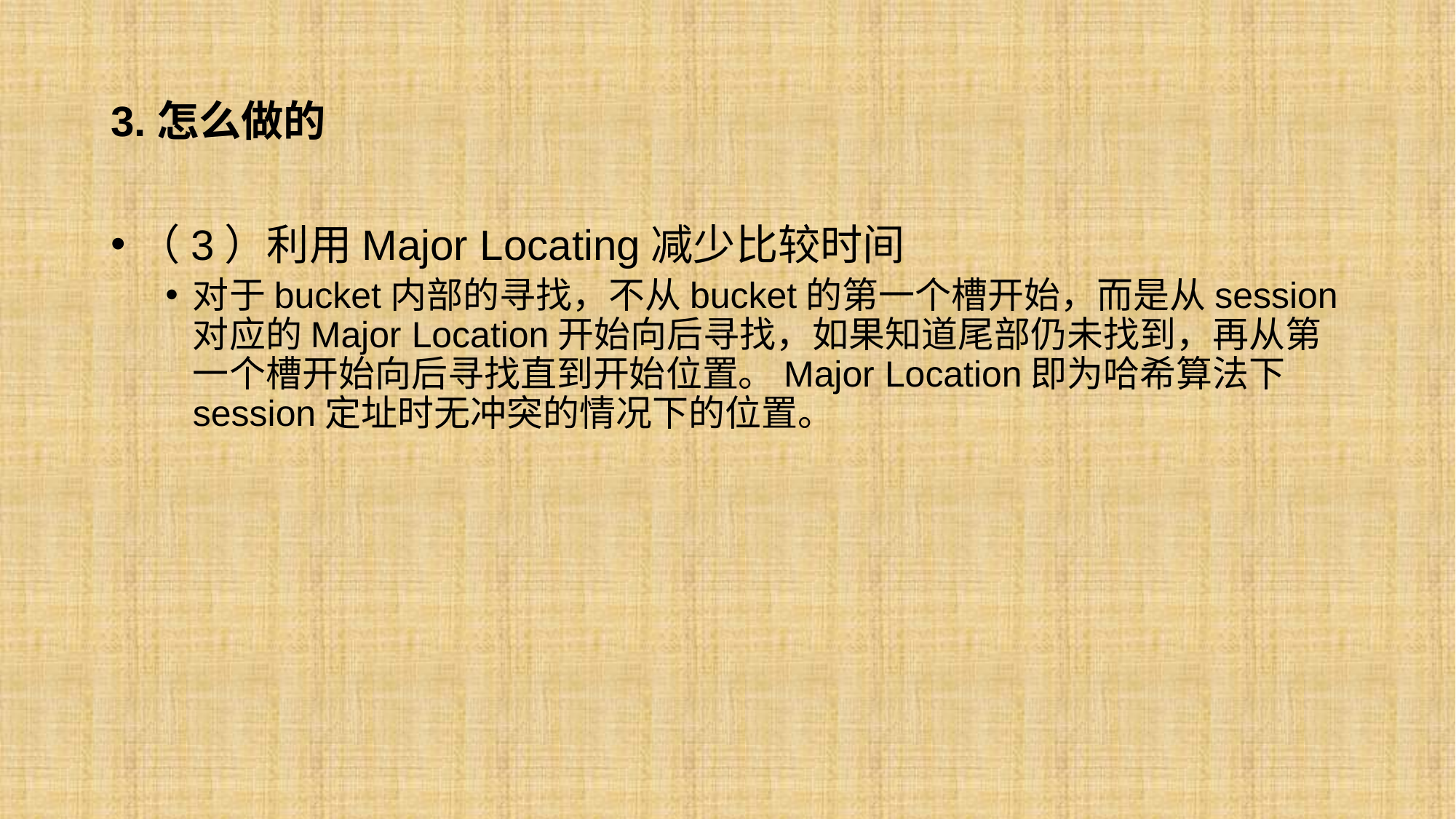

# 3.怎么做的
（3）利用Major Locating减少比较时间
对于bucket内部的寻找，不从bucket的第一个槽开始，而是从session对应的Major Location开始向后寻找，如果知道尾部仍未找到，再从第一个槽开始向后寻找直到开始位置。Major Location即为哈希算法下session定址时无冲突的情况下的位置。